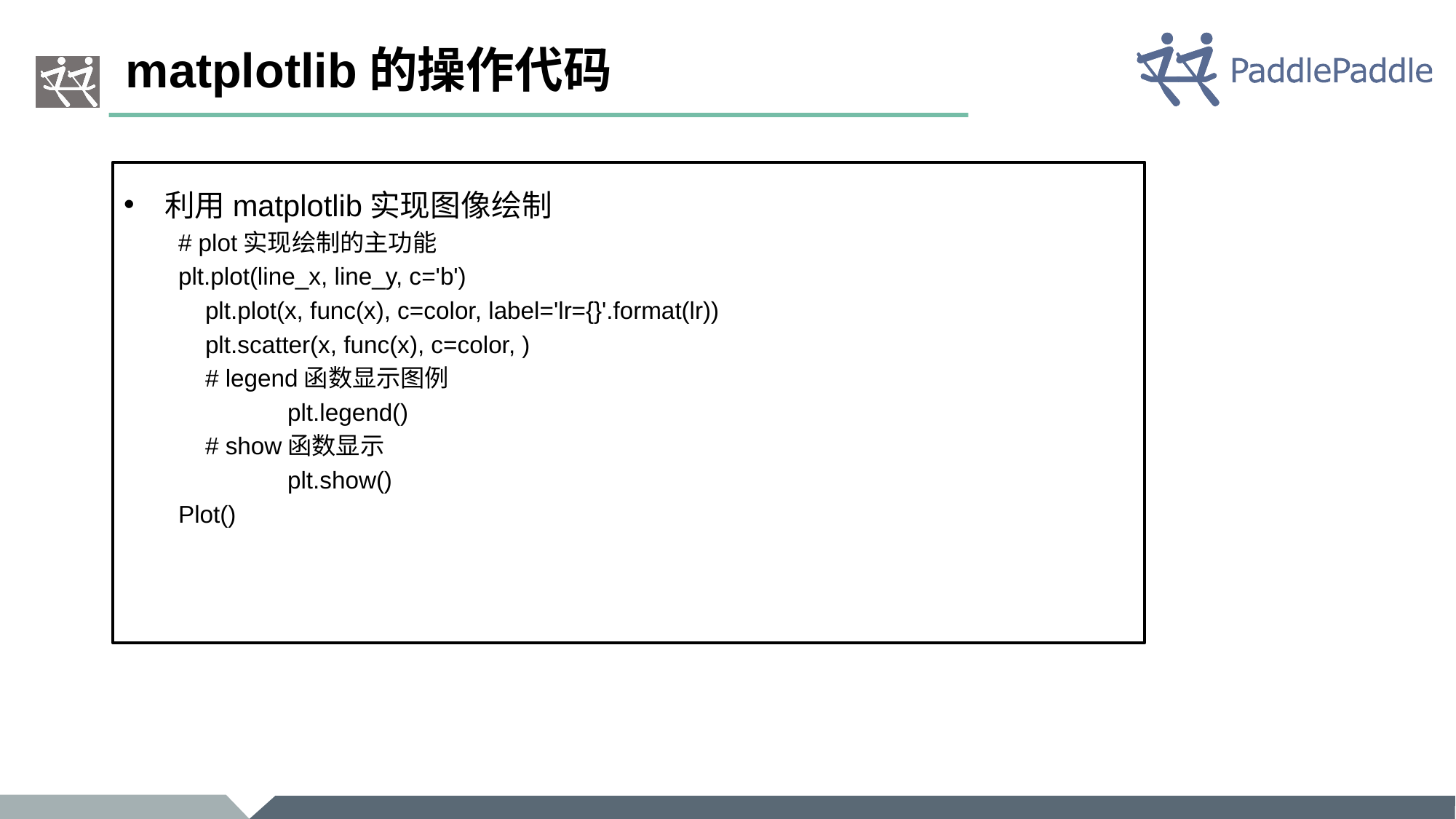

# matplotlib的操作代码
利用matplotlib实现图像绘制
# plot实现绘制的主功能
plt.plot(line_x, line_y, c='b')
    plt.plot(x, func(x), c=color, label='lr={}'.format(lr))
    plt.scatter(x, func(x), c=color, )
    # legend函数显示图例
	plt.legend()
    # show函数显示
	plt.show()
Plot()